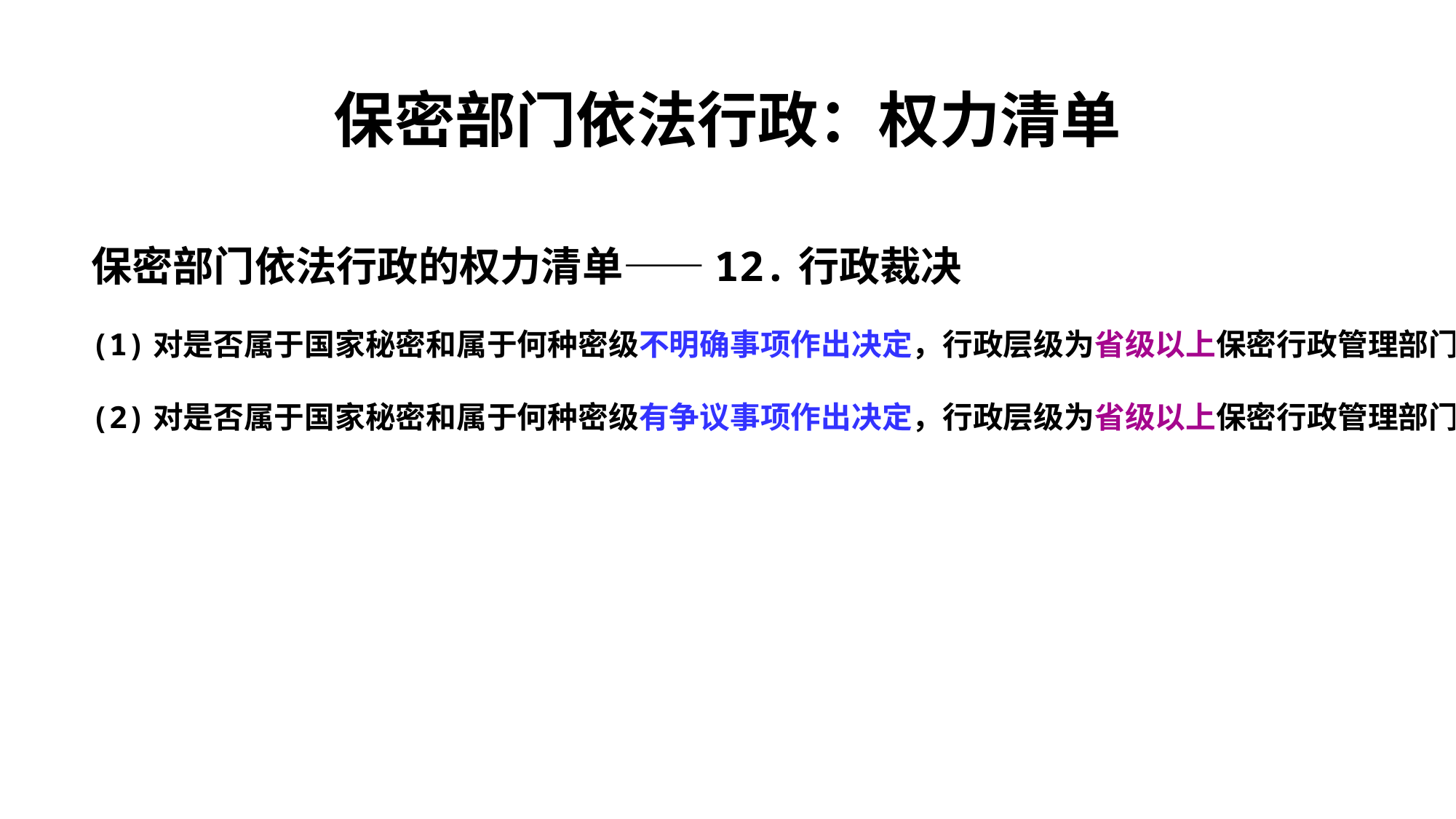

# 保密部门依法行政：权力清单
保密部门依法行政的权力清单——12.行政裁决
(1)对是否属于国家秘密和属于何种密级不明确事项作出决定，行政层级为省级以上保密行政管理部门;
(2)对是否属于国家秘密和属于何种密级有争议事项作出决定，行政层级为省级以上保密行政管理部门。